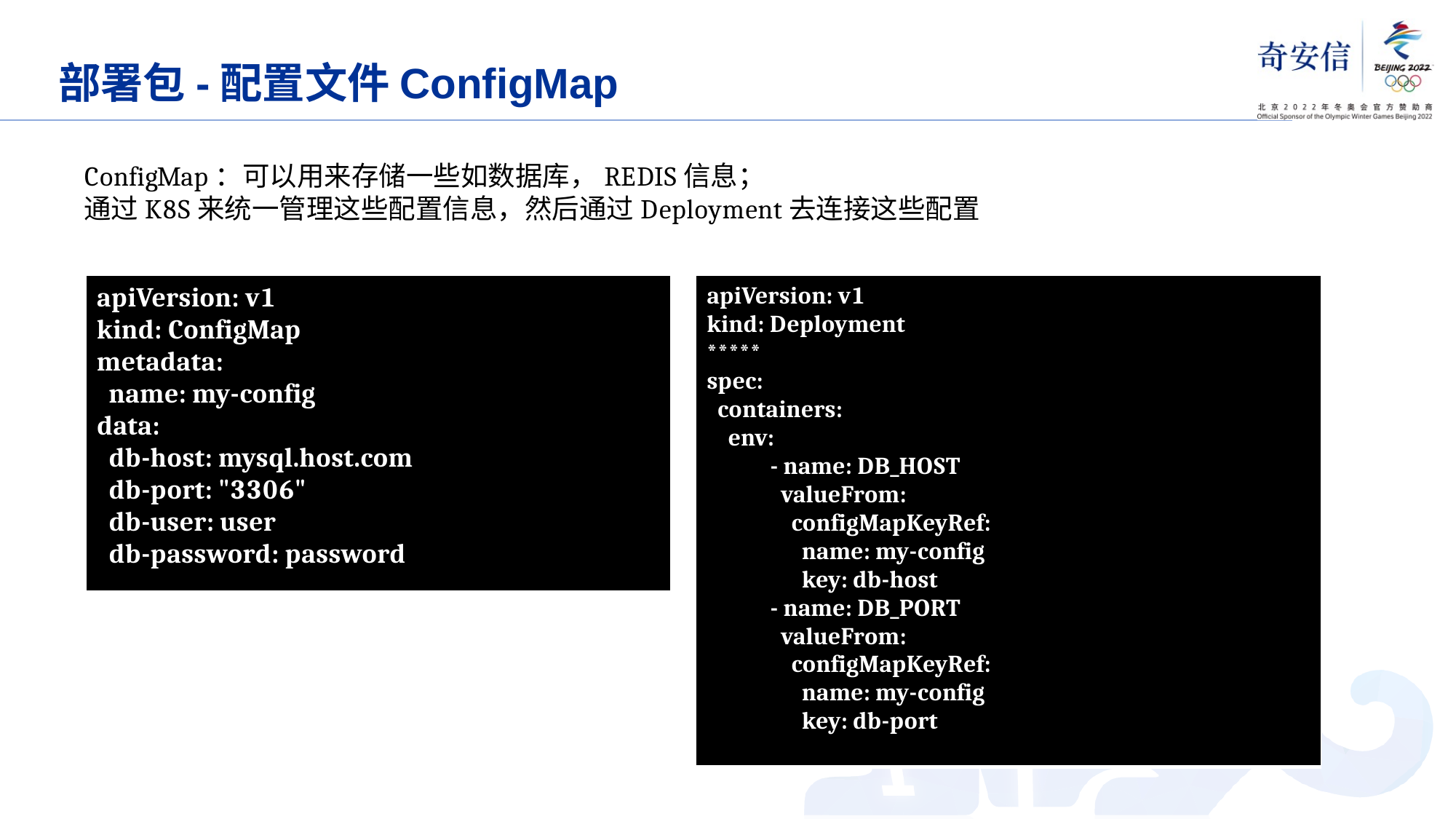

# 部署包-配置文件ConfigMap
ConfigMap：可以用来存储一些如数据库，REDIS信息；
通过K8S来统一管理这些配置信息，然后通过Deployment去连接这些配置
| apiVersion: v1 kind: ConfigMap metadata: name: my-config data: db-host: mysql.host.com db-port: "3306" db-user: user db-password: password |
| --- |
| apiVersion: v1 kind: Deployment \*\*\*\*\* spec: containers: env: - name: DB\_HOST valueFrom: configMapKeyRef: name: my-config key: db-host - name: DB\_PORT valueFrom: configMapKeyRef: name: my-config key: db-port |
| --- |